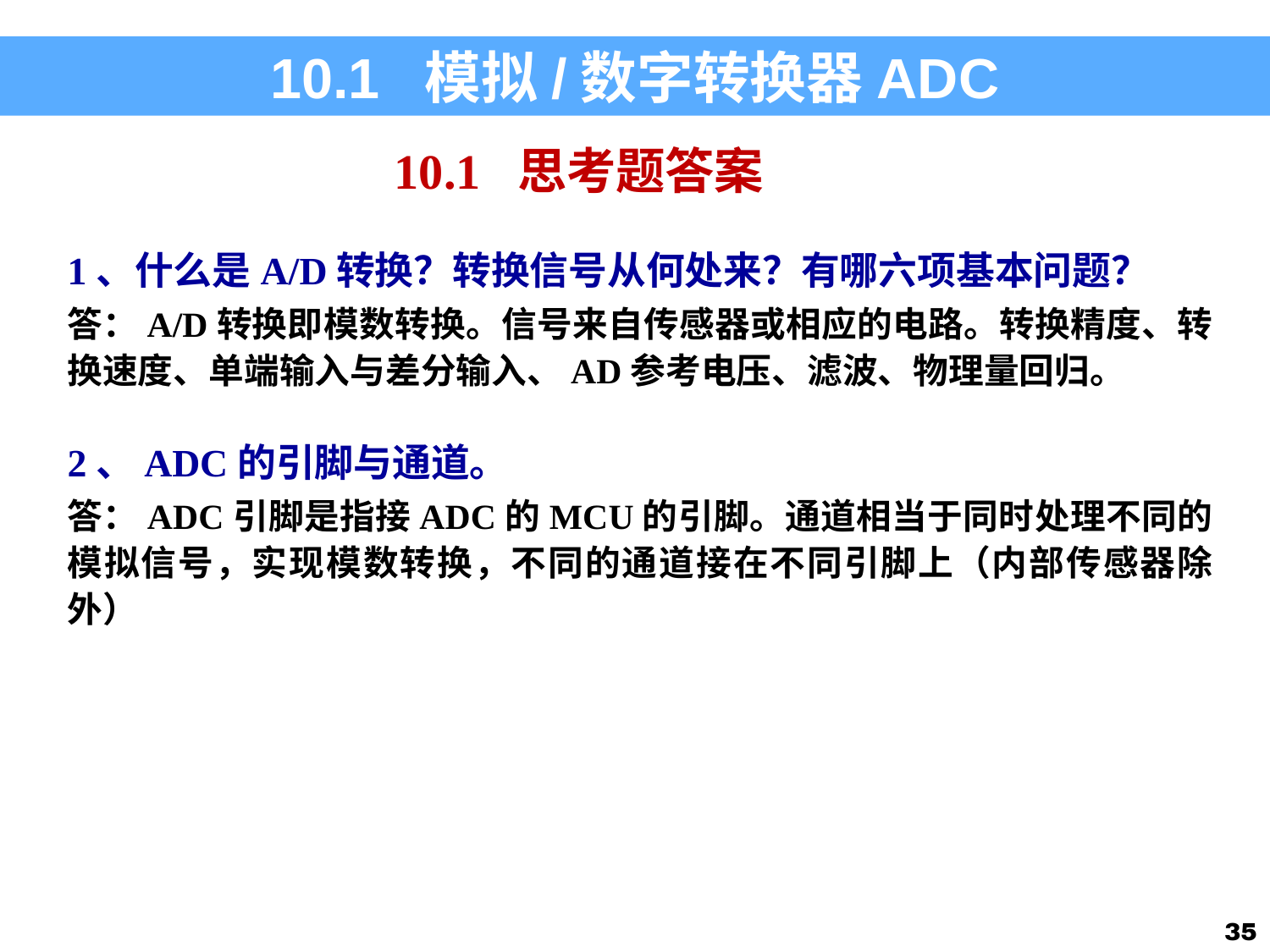

10.1  模拟/数字转换器ADC
10.1  思考题答案
1、什么是A/D转换？转换信号从何处来？有哪六项基本问题？
答：A/D转换即模数转换。信号来自传感器或相应的电路。转换精度、转换速度、单端输入与差分输入、AD参考电压、滤波、物理量回归。

2、ADC的引脚与通道。
答：ADC引脚是指接ADC的MCU的引脚。通道相当于同时处理不同的模拟信号，实现模数转换，不同的通道接在不同引脚上（内部传感器除外）
35